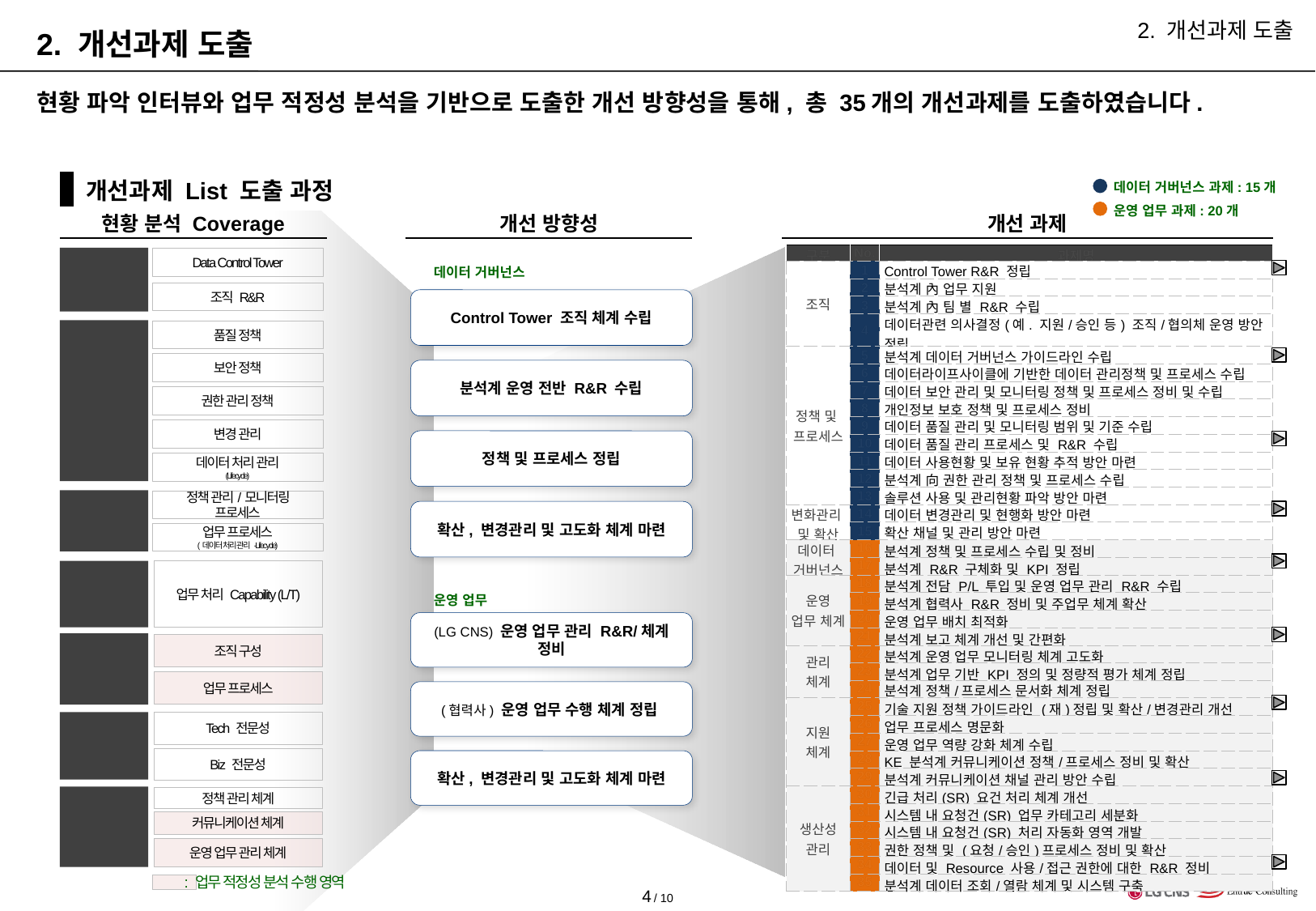

# 2. 개선과제 도출
2. 개선과제 도출
현황 파악 인터뷰와 업무 적정성 분석을 기반으로 도출한 개선 방향성을 통해, 총 35개의 개선과제를 도출하였습니다.
   개선과제 List 도출 과정
데이터 거버넌스 과제: 15개

운영 업무 과제: 20개

현황 분석 Coverage
개선 방향성
개선 과제
| 구분 | No. | 과제명 |
| --- | --- | --- |
| 조직 | 1 | Control Tower R&R 정립 |
|  | 2 | 분석계 內 업무 지원 |
|  | 3 | 분석계 內 팀 별 R&R 수립 |
|  | 4 | 데이터관련 의사결정(예. 지원/승인 등) 조직/협의체 운영 방안 정립 |
| 정책 및 프로세스 | 5 | 분석계 데이터 거버넌스 가이드라인 수립 |
|  | 6 | 데이터라이프사이클에 기반한 데이터 관리정책 및 프로세스 수립 |
|  | 7 | 데이터 보안 관리 및 모니터링 정책 및 프로세스 정비 및 수립 |
|  | 8 | 개인정보 보호 정책 및 프로세스 정비 |
|  | 9 | 데이터 품질 관리 및 모니터링 범위 및 기준 수립 |
|  | 10 | 데이터 품질 관리 프로세스 및 R&R 수립 |
|  | 11 | 데이터 사용현황 및 보유 현황 추적 방안 마련 |
|  | 12 | 분석계 向 권한 관리 정책 및 프로세스 수립 |
|  | 13 | 솔루션 사용 및 관리현황 파악 방안 마련 |
| 변화관리 및 확산 | 14 | 데이터 변경관리 및 현행화 방안 마련 |
|  | 15 | 확산 채널 및 관리 방안 마련 |
| 데이터 거버넌스 | 16 | 분석계 정책 및 프로세스 수립 및 정비 |
|  | 17 | 분석계 R&R 구체화 및 KPI 정립 |
| 운영 업무 체계 | 18 | 분석계 전담 P/L 투입 및 운영 업무 관리 R&R 수립 |
|  | 19 | 분석계 협력사 R&R 정비 및 주업무 체계 확산 |
|  | 20 | 운영 업무 배치 최적화 |
|  | 21 | 분석계 보고 체계 개선 및 간편화 |
| 관리 체계 | 22 | 분석계 운영 업무 모니터링 체계 고도화 |
|  | 23 | 분석계 업무 기반 KPI 정의 및 정량적 평가 체계 정립 |
|  | 24 | 분석계 정책/프로세스 문서화 체계 정립 |
| 지원 체계 | 25 | 기술 지원 정책 가이드라인 (재)정립 및 확산/변경관리 개선 |
|  | 26 | 업무 프로세스 명문화 |
|  | 27 | 운영 업무 역량 강화 체계 수립 |
|  | 28 | KE 분석계 커뮤니케이션 정책/프로세스 정비 및 확산 |
|  | 29 | 분석계 커뮤니케이션 채널 관리 방안 수립 |
| 생산성 관리 | 30 | 긴급 처리(SR) 요건 처리 체계 개선 |
| 생산성 관리 | 31 | 시스템 내 요청건(SR) 업무 카테고리 세분화 |
|  | 32 | 시스템 내 요청건(SR) 처리 자동화 영역 개발 |
|  | 33 | 권한 정책 및 (요청/승인)프로세스 정비 및 확산 |
|  | 34 | 데이터 및 Resource 사용/접근 권한에 대한 R&R 정비 |
|  | 35 | 분석계 데이터 조회/열람 체계 및 시스템 구축 |
조직
Data Control Tower
데이터 거버넌스

조직 R&R
Control Tower 조직 체계 수립
분석계 운영 전반 R&R 수립
정책 및 프로세스 정립
확산, 변경관리 및 고도화 체계 마련
(LG CNS) 운영 업무 관리 R&R/체계 정비
(협력사) 운영 업무 수행 체계 정립
확산, 변경관리 및 고도화 체계 마련
정책
품질 정책

보안 정책
권한 관리 정책
변경 관리

데이터 처리 관리
(Lifecycle)

프로세스
정책 관리/모니터링 프로세스

업무 프로세스
(데이터 처리 관리 -Lifecycle)

생산성
업무 처리 Capability (L/T)
운영 업무

업무체계
조직 구성
업무 프로세스

Tech 전문성
전문성
Biz 전문성

관리체계
(Quality Management)
정책 관리 체계
커뮤니케이션 체계
운영 업무 관리 체계

: 업무 적정성 분석 수행 영역